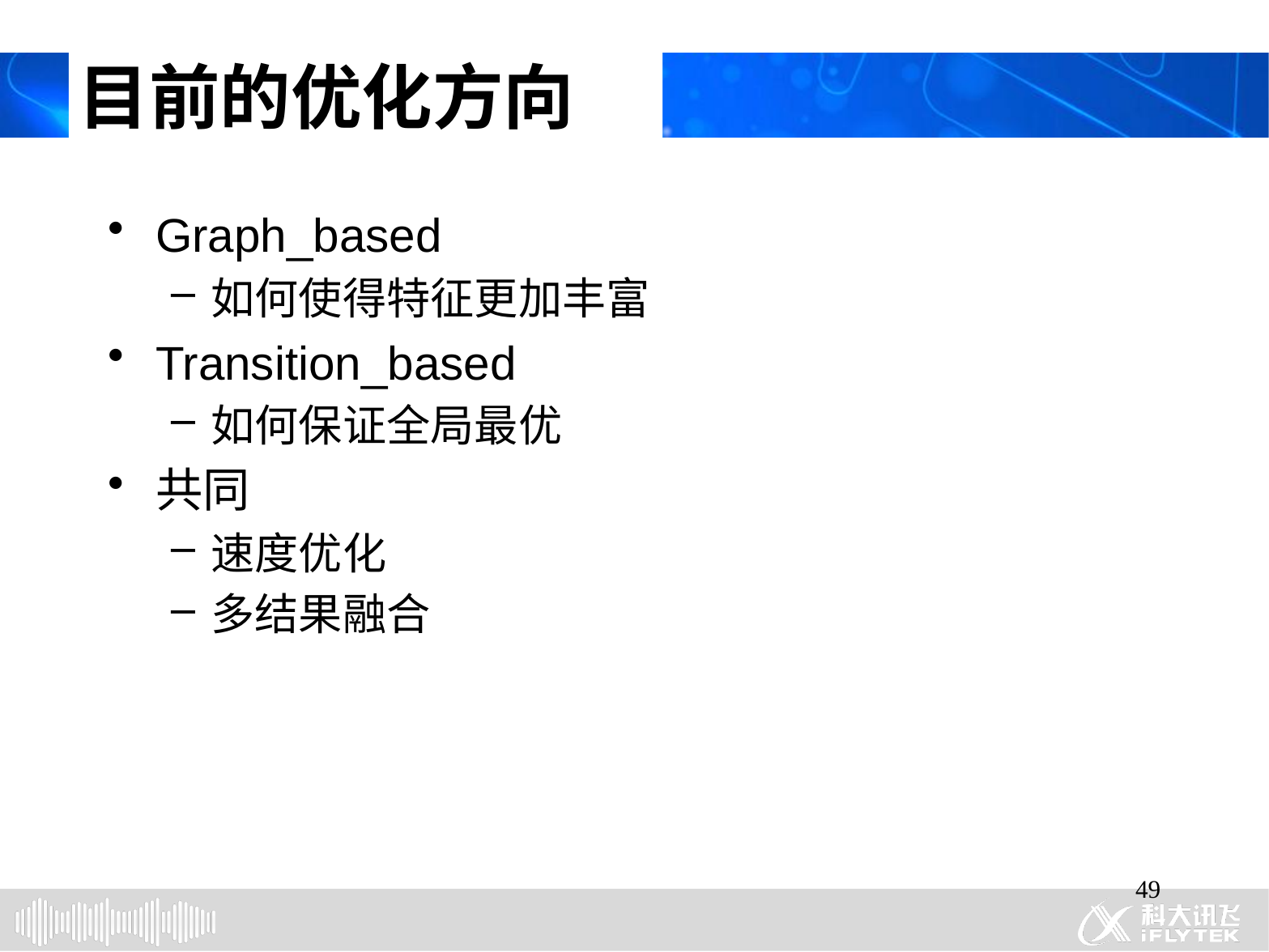

# 目前的优化方向
Graph_based
如何使得特征更加丰富
Transition_based
如何保证全局最优
共同
速度优化
多结果融合
49